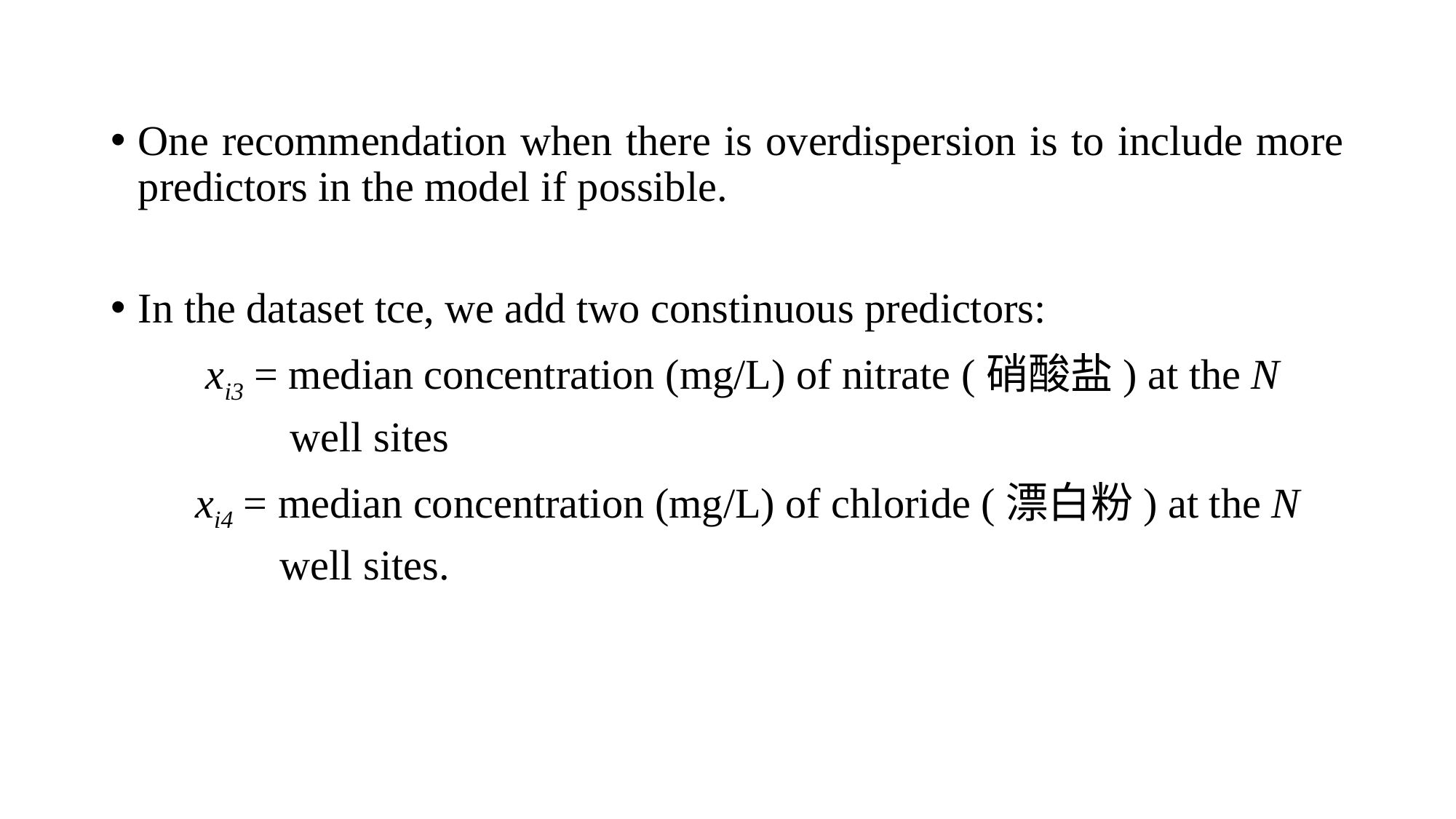

One recommendation when there is overdispersion is to include more predictors in the model if possible.

In the dataset tce, we add two constinuous predictors:
         xi3 = median concentration (mg/L) of nitrate (硝酸盐) at the N
                 well sites
        xi4 = median concentration (mg/L) of chloride (漂白粉) at the N
                well sites.